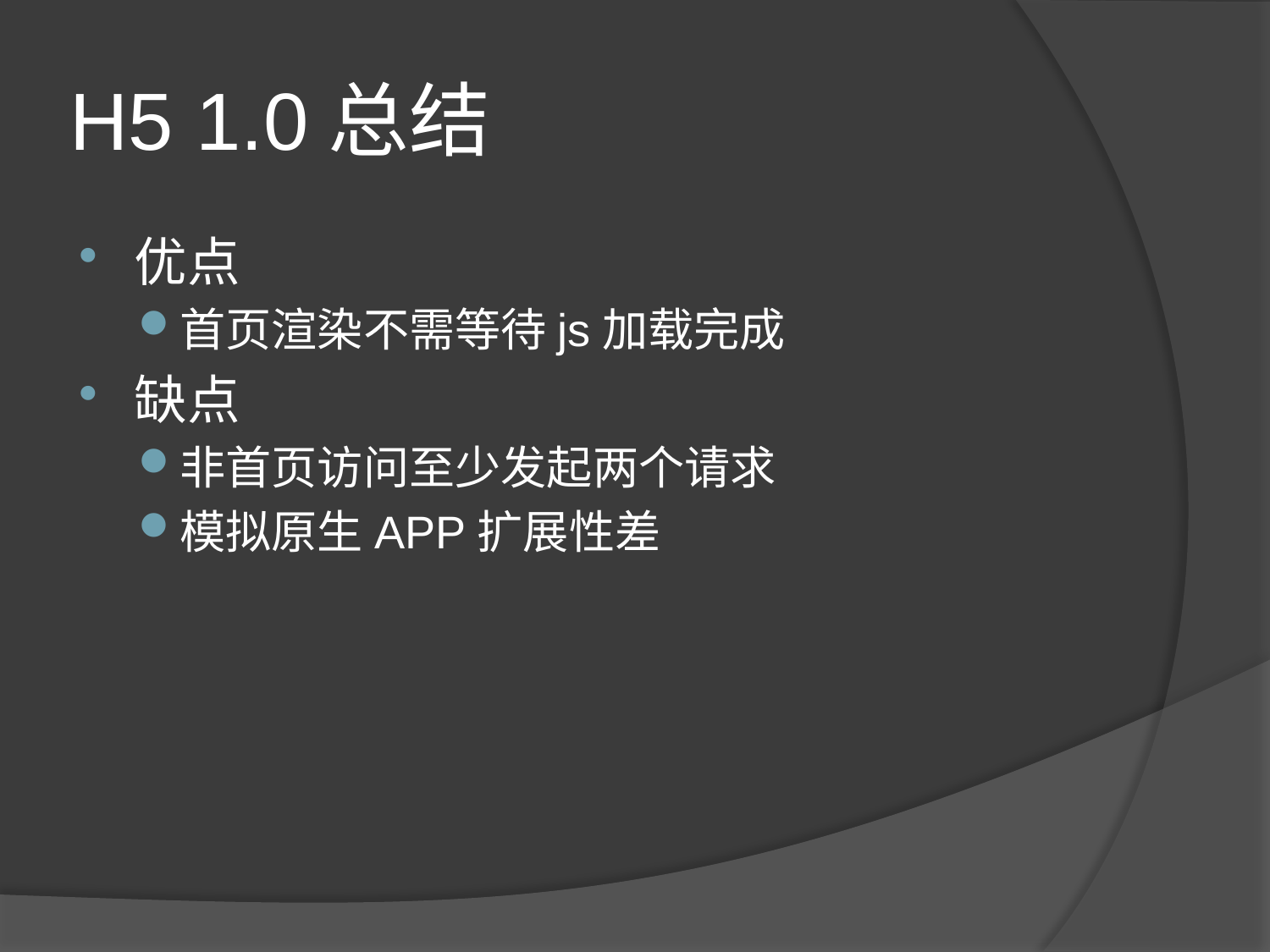

# H5 1.0总结
优点
首页渲染不需等待js加载完成
缺点
非首页访问至少发起两个请求
模拟原生APP扩展性差